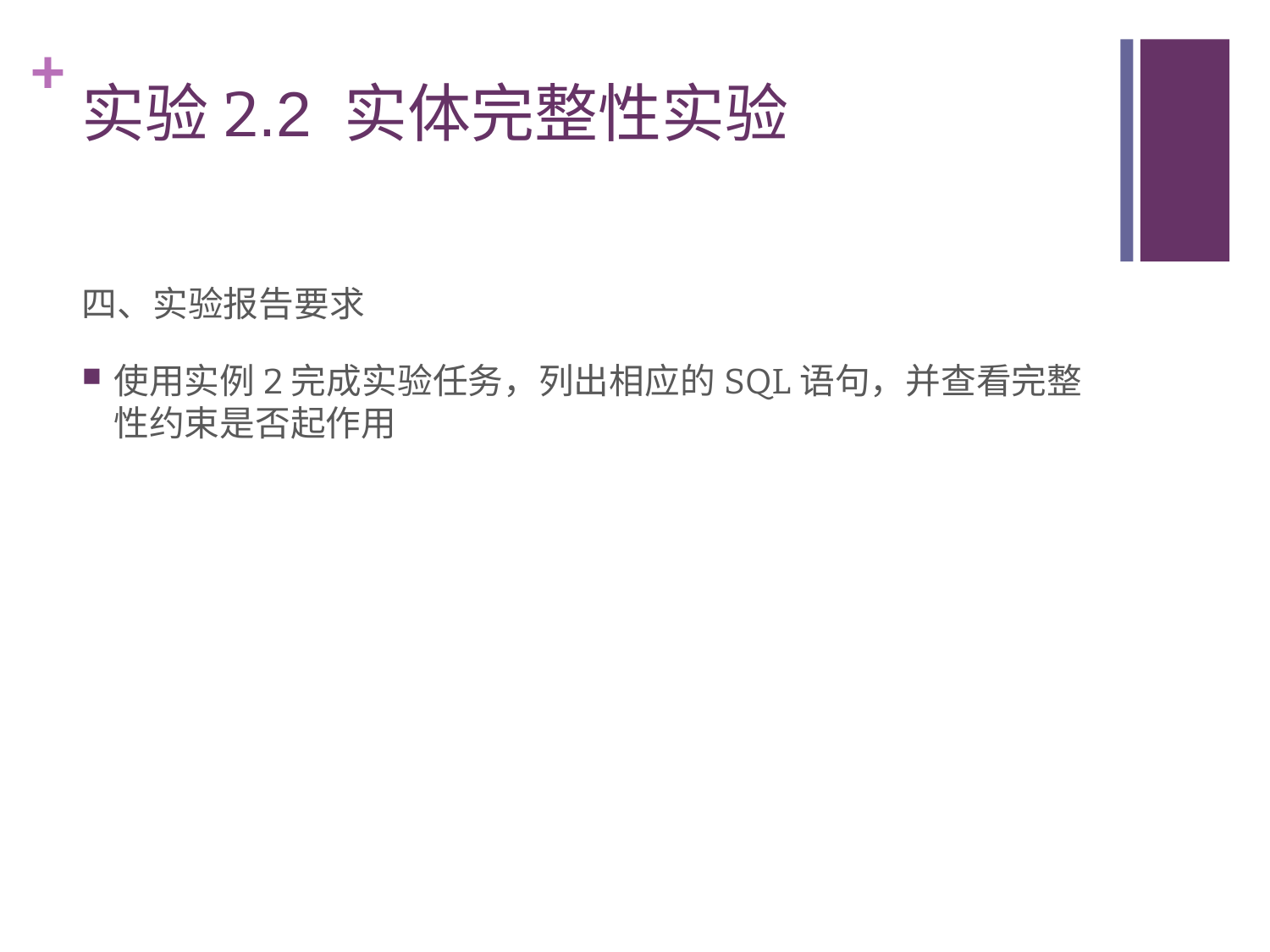

# 实验2.2 实体完整性实验
四、实验报告要求
使用实例2完成实验任务，列出相应的SQL语句，并查看完整性约束是否起作用